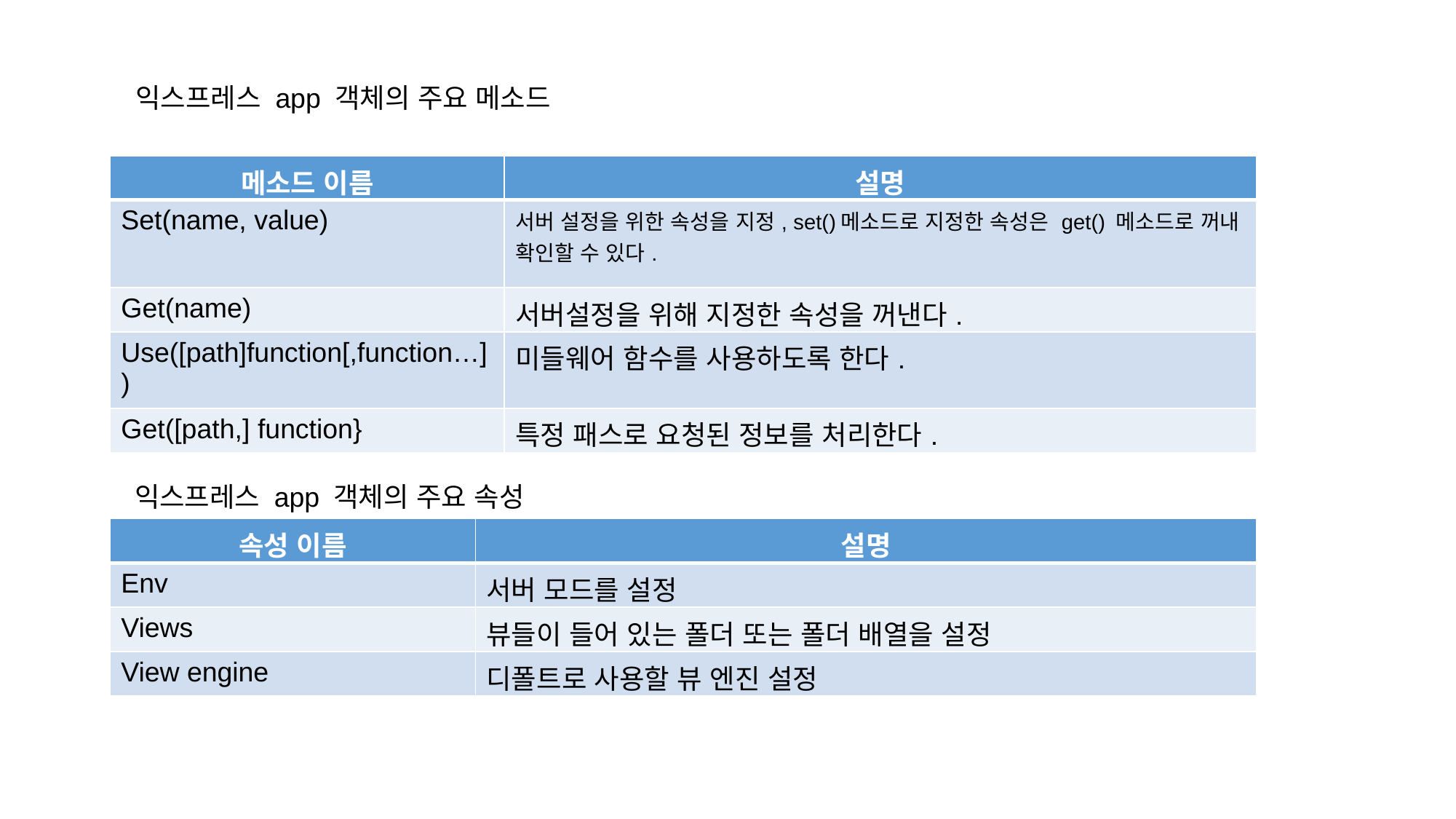

익스프레스 app 객체의 주요 메소드
| 메소드 이름 | 설명 |
| --- | --- |
| Set(name, value) | 서버 설정을 위한 속성을 지정, set()메소드로 지정한 속성은 get() 메소드로 꺼내 확인할 수 있다. |
| Get(name) | 서버설정을 위해 지정한 속성을 꺼낸다. |
| Use([path]function[,function…]) | 미들웨어 함수를 사용하도록 한다. |
| Get([path,] function} | 특정 패스로 요청된 정보를 처리한다. |
익스프레스 app 객체의 주요 속성
| 속성 이름 | 설명 |
| --- | --- |
| Env | 서버 모드를 설정 |
| Views | 뷰들이 들어 있는 폴더 또는 폴더 배열을 설정 |
| View engine | 디폴트로 사용할 뷰 엔진 설정 |